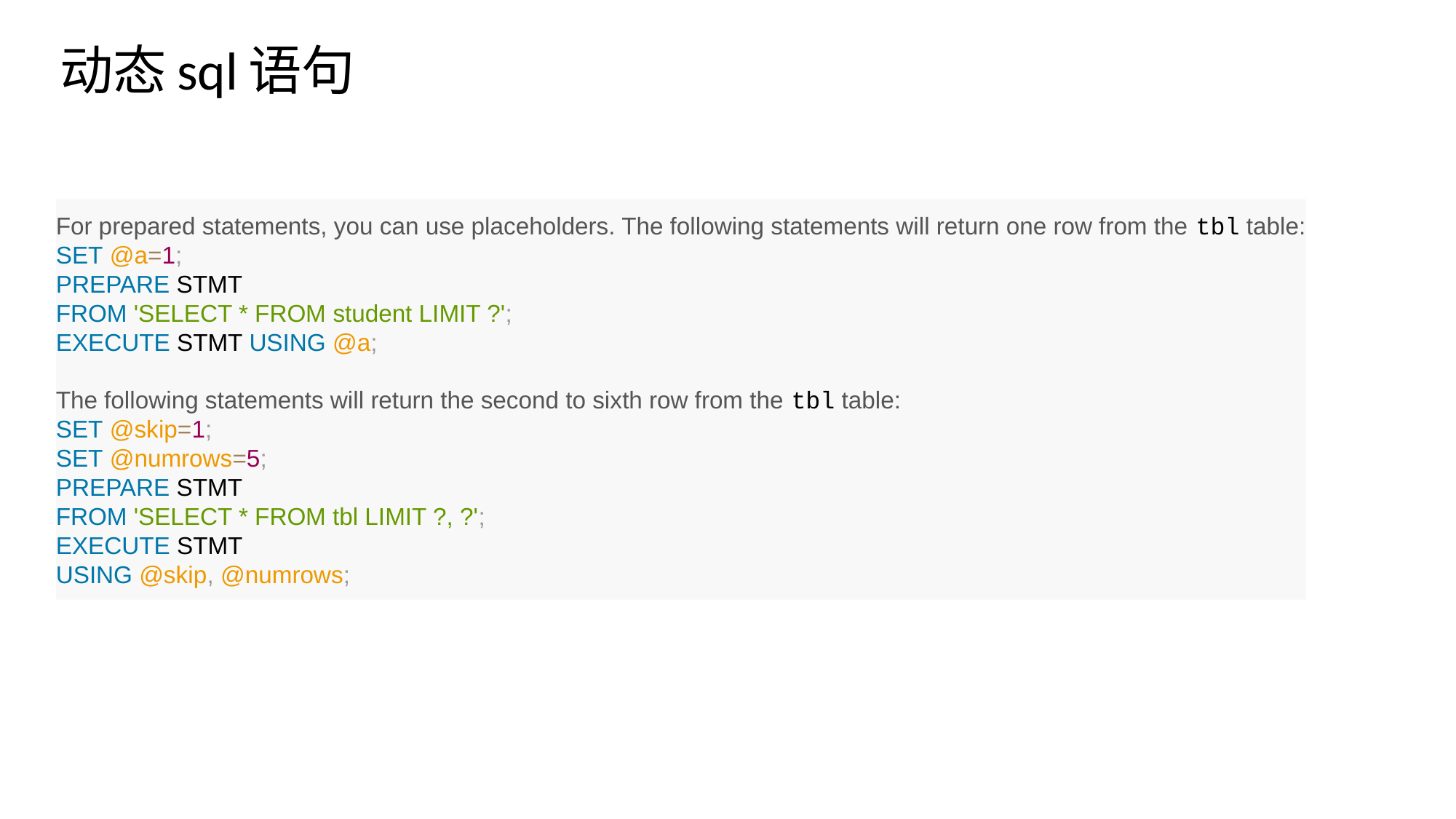

# 动态sql语句
For prepared statements, you can use placeholders. The following statements will return one row from the tbl table:
SET @a=1;
PREPARE STMT
FROM 'SELECT * FROM student LIMIT ?';
EXECUTE STMT USING @a;

The following statements will return the second to sixth row from the tbl table:
SET @skip=1;
SET @numrows=5;
PREPARE STMT
FROM 'SELECT * FROM tbl LIMIT ?, ?';
EXECUTE STMT
USING @skip, @numrows;